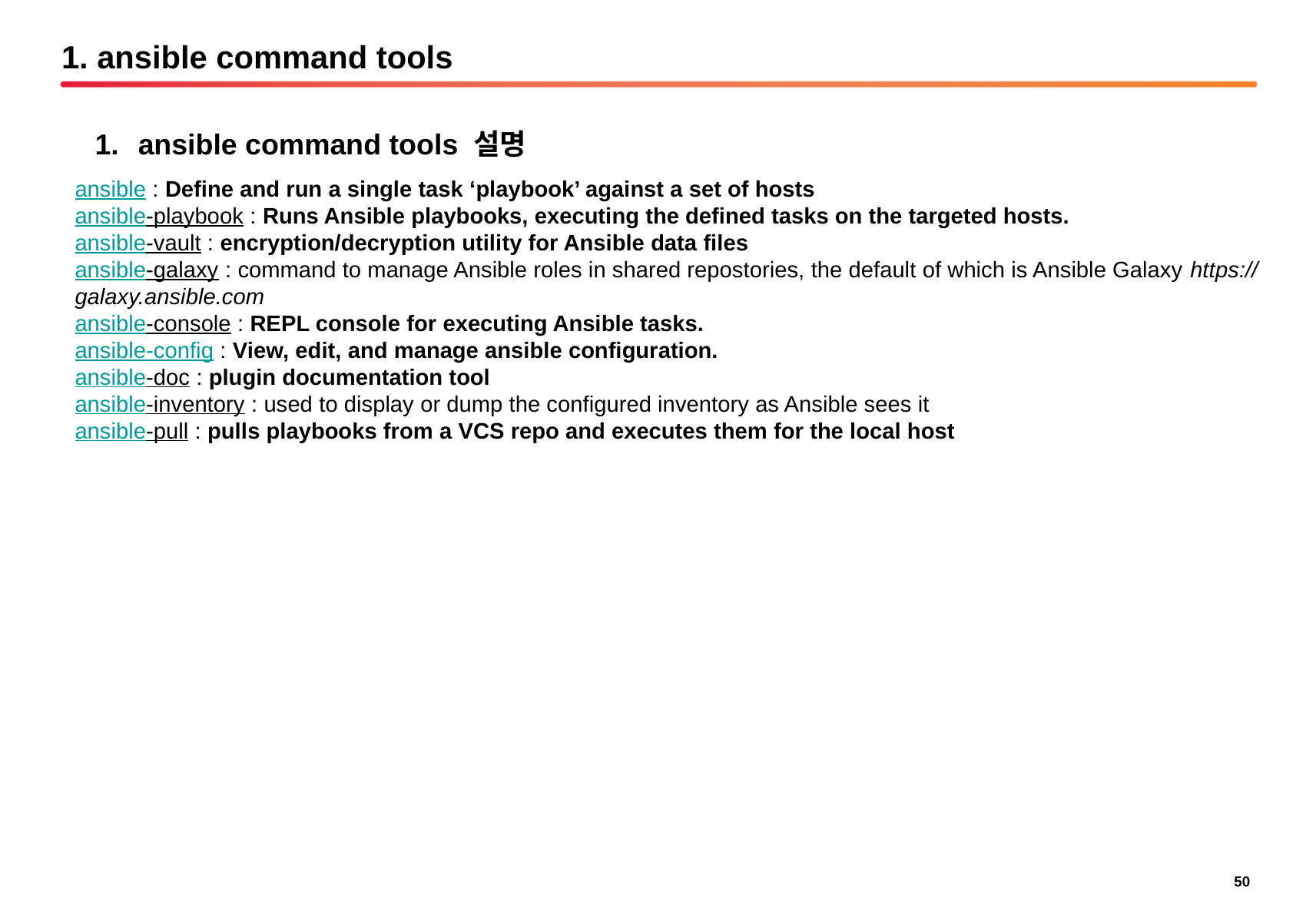

# 1. ansible command tools
ansible command tools 설명
ansible : Define and run a single task ‘playbook’ against a set of hosts
ansible-playbook : Runs Ansible playbooks, executing the defined tasks on the targeted hosts.
ansible-vault : encryption/decryption utility for Ansible data files
ansible-galaxy : command to manage Ansible roles in shared repostories, the default of which is Ansible Galaxy https://galaxy.ansible.com
ansible-console : REPL console for executing Ansible tasks.
ansible-config : View, edit, and manage ansible configuration.
ansible-doc : plugin documentation tool
ansible-inventory : used to display or dump the configured inventory as Ansible sees it
ansible-pull : pulls playbooks from a VCS repo and executes them for the local host